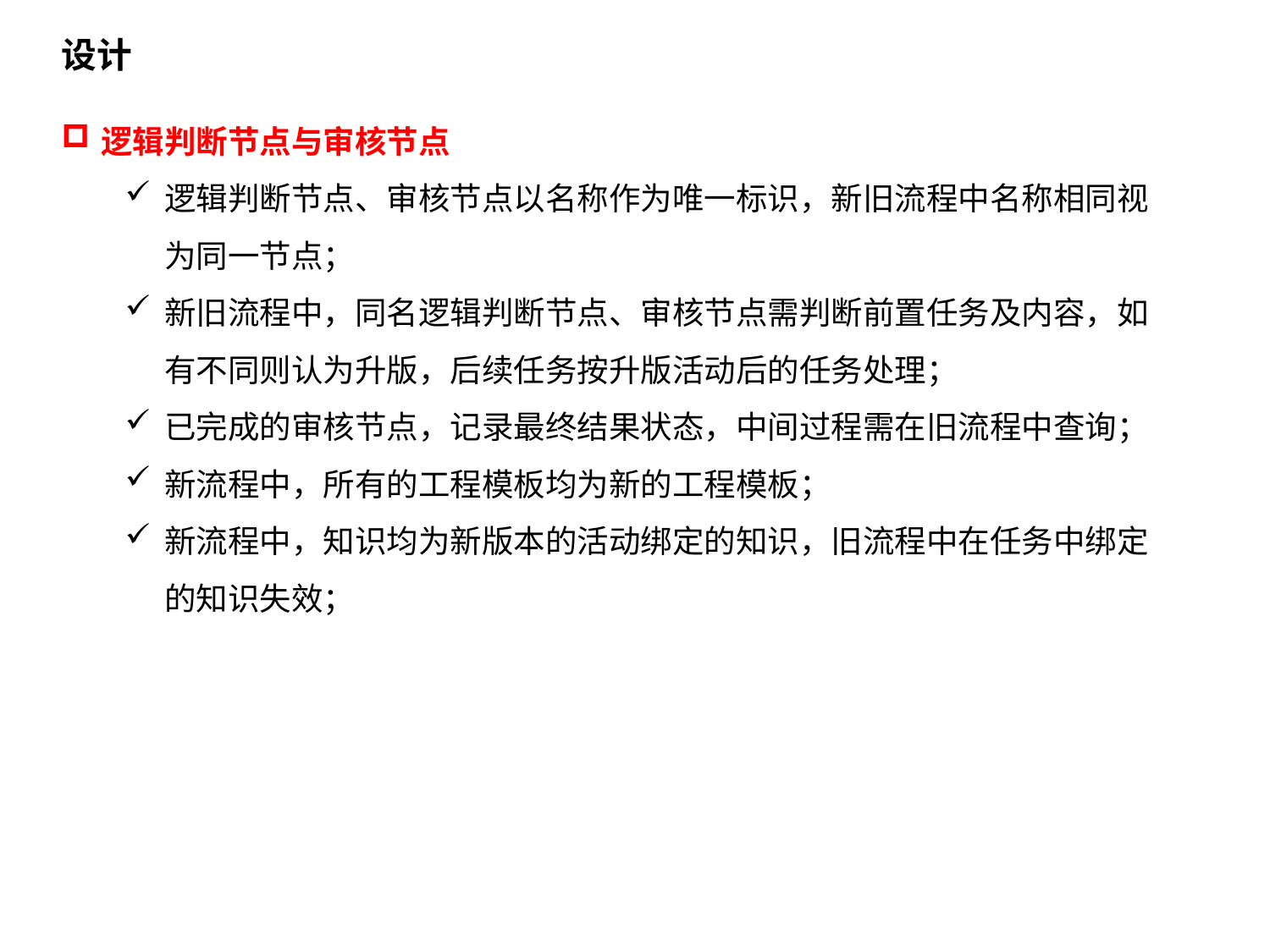

设计
逻辑判断节点与审核节点
逻辑判断节点、审核节点以名称作为唯一标识，新旧流程中名称相同视为同一节点；
新旧流程中，同名逻辑判断节点、审核节点需判断前置任务及内容，如有不同则认为升版，后续任务按升版活动后的任务处理；
已完成的审核节点，记录最终结果状态，中间过程需在旧流程中查询；
新流程中，所有的工程模板均为新的工程模板；
新流程中，知识均为新版本的活动绑定的知识，旧流程中在任务中绑定的知识失效；